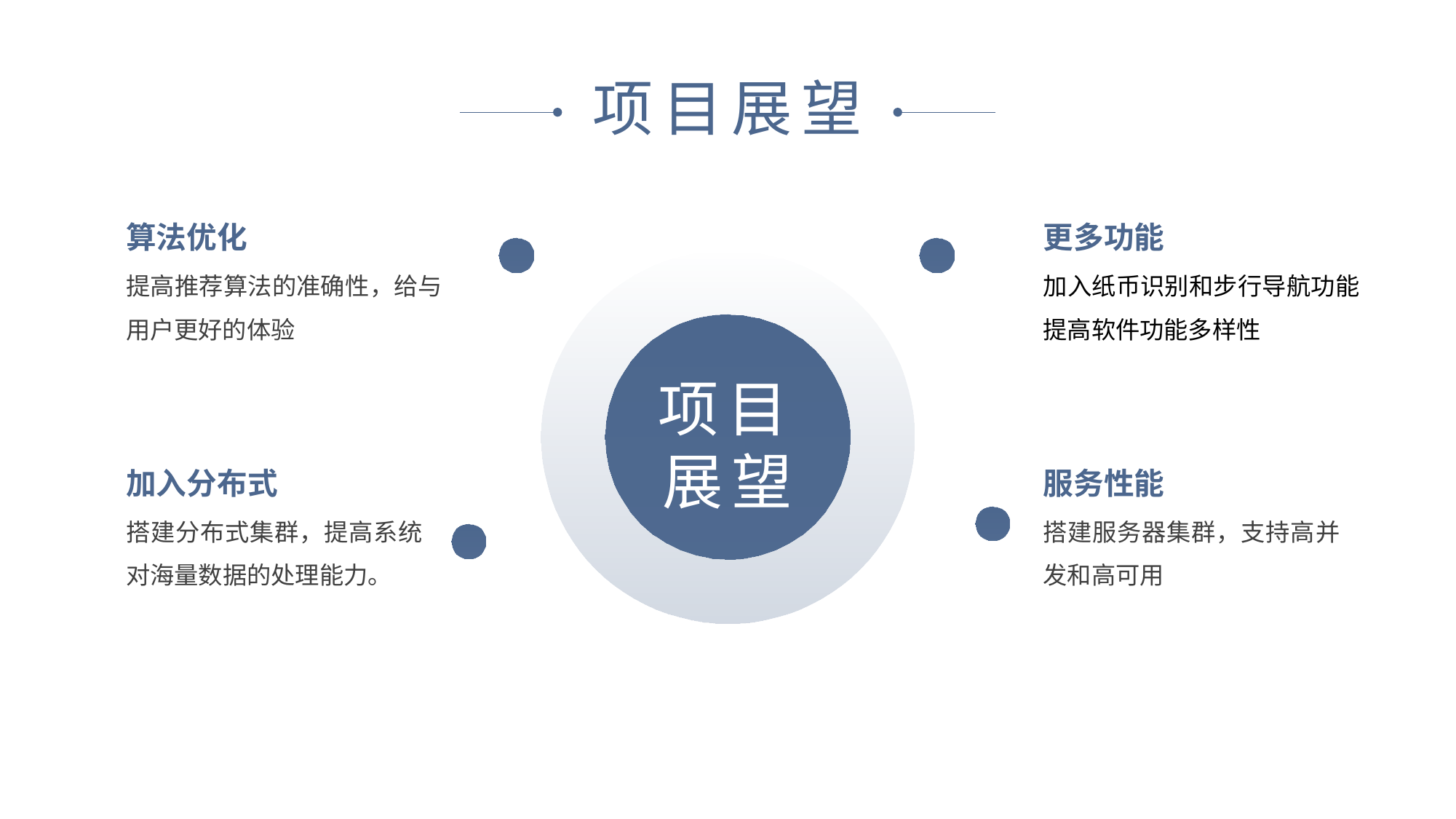

项目展望

算法优化
提高推荐算法的准确性，给与用户更好的体验
更多功能
加入纸币识别和步行导航功能提高软件功能多样性

项目展望
加入分布式
搭建分布式集群，提高系统对海量数据的处理能力。
服务性能
搭建服务器集群，支持高并发和高可用